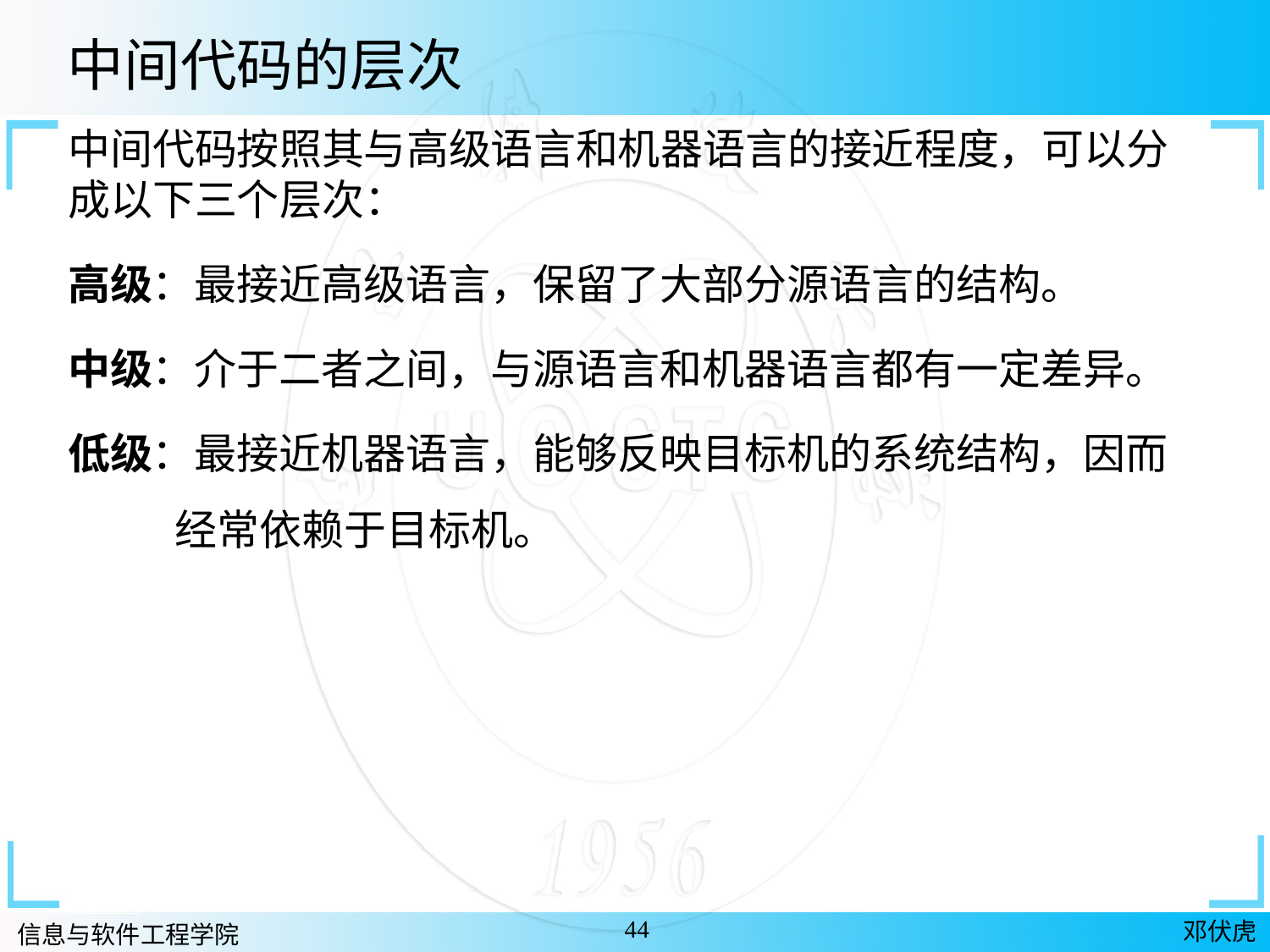

中间代码的层次
中间代码按照其与高级语言和机器语言的接近程度，可以分成以下三个层次：
高级：最接近高级语言，保留了大部分源语言的结构。
中级：介于二者之间，与源语言和机器语言都有一定差异。
低级：最接近机器语言，能够反映目标机的系统结构，因而经常依赖于目标机。
44
邓伏虎
信息与软件工程学院